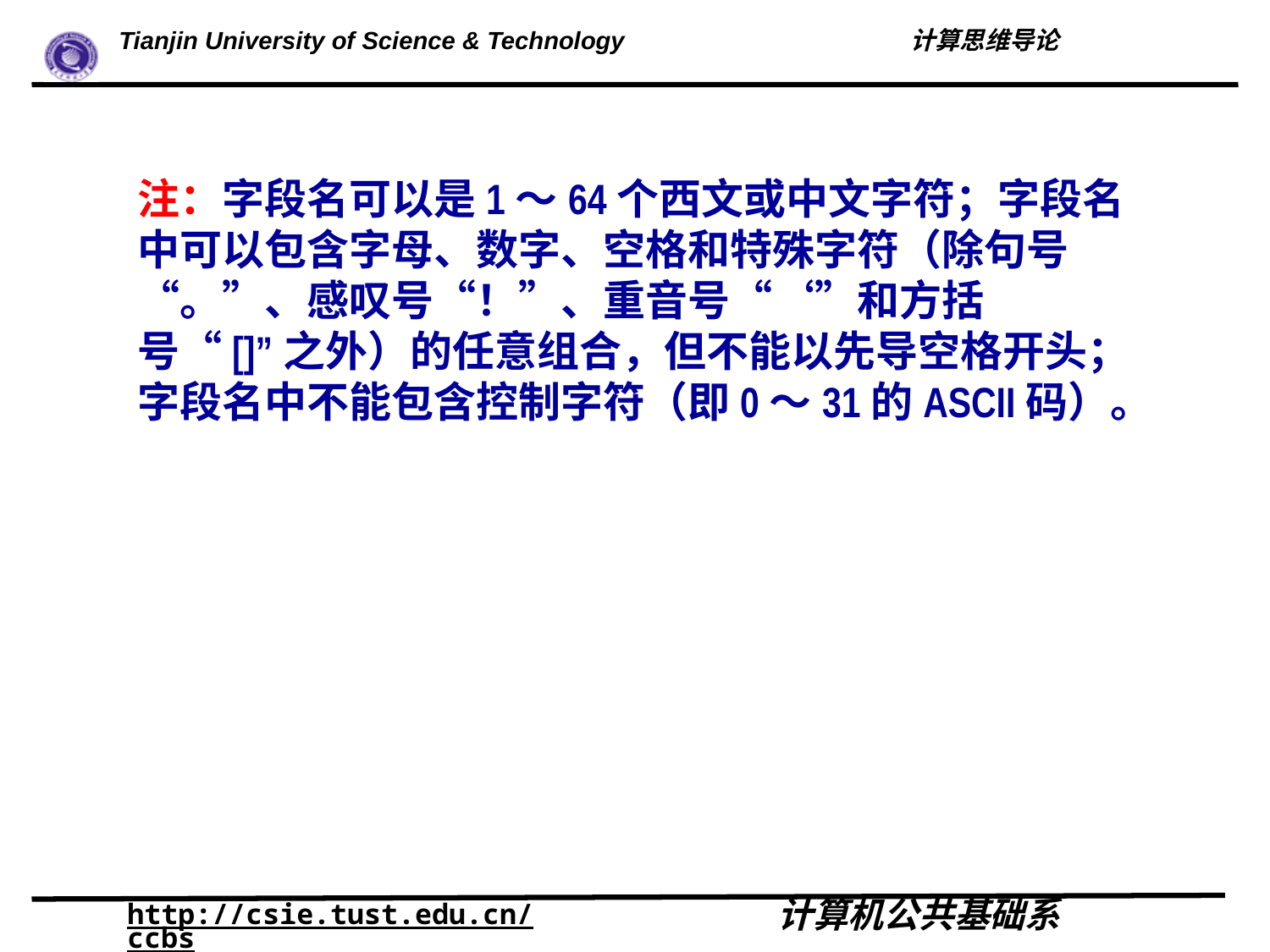

注：字段名可以是1～64个西文或中文字符；字段名中可以包含字母、数字、空格和特殊字符（除句号“。”、感叹号“！”、重音号“‘”和方括号“[]”之外）的任意组合，但不能以先导空格开头；字段名中不能包含控制字符（即0～31的ASCII码）。